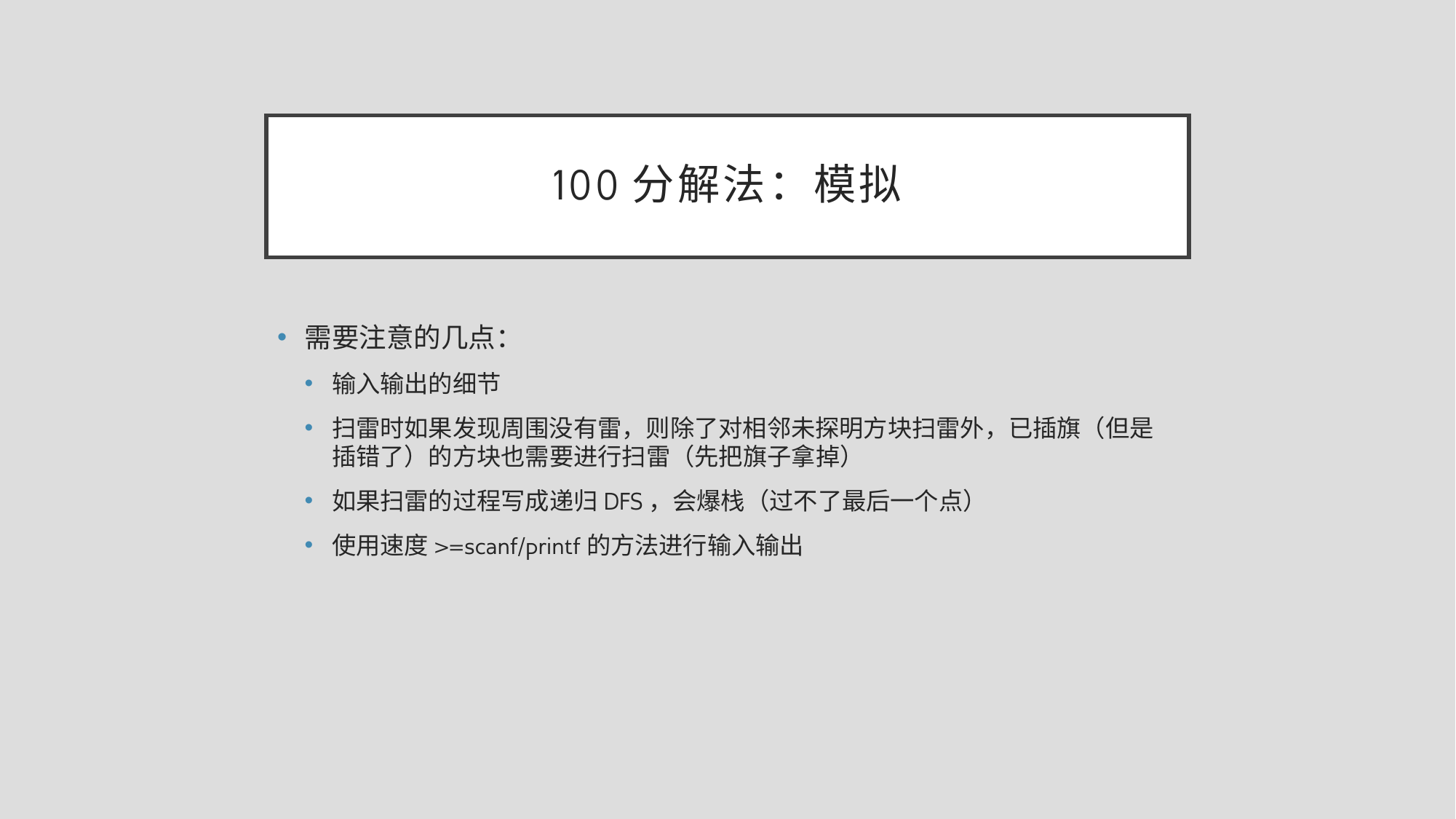

# 100分解法：模拟
需要注意的几点：
输入输出的细节
扫雷时如果发现周围没有雷，则除了对相邻未探明方块扫雷外，已插旗（但是插错了）的方块也需要进行扫雷（先把旗子拿掉）
如果扫雷的过程写成递归DFS，会爆栈（过不了最后一个点）
使用速度>=scanf/printf的方法进行输入输出